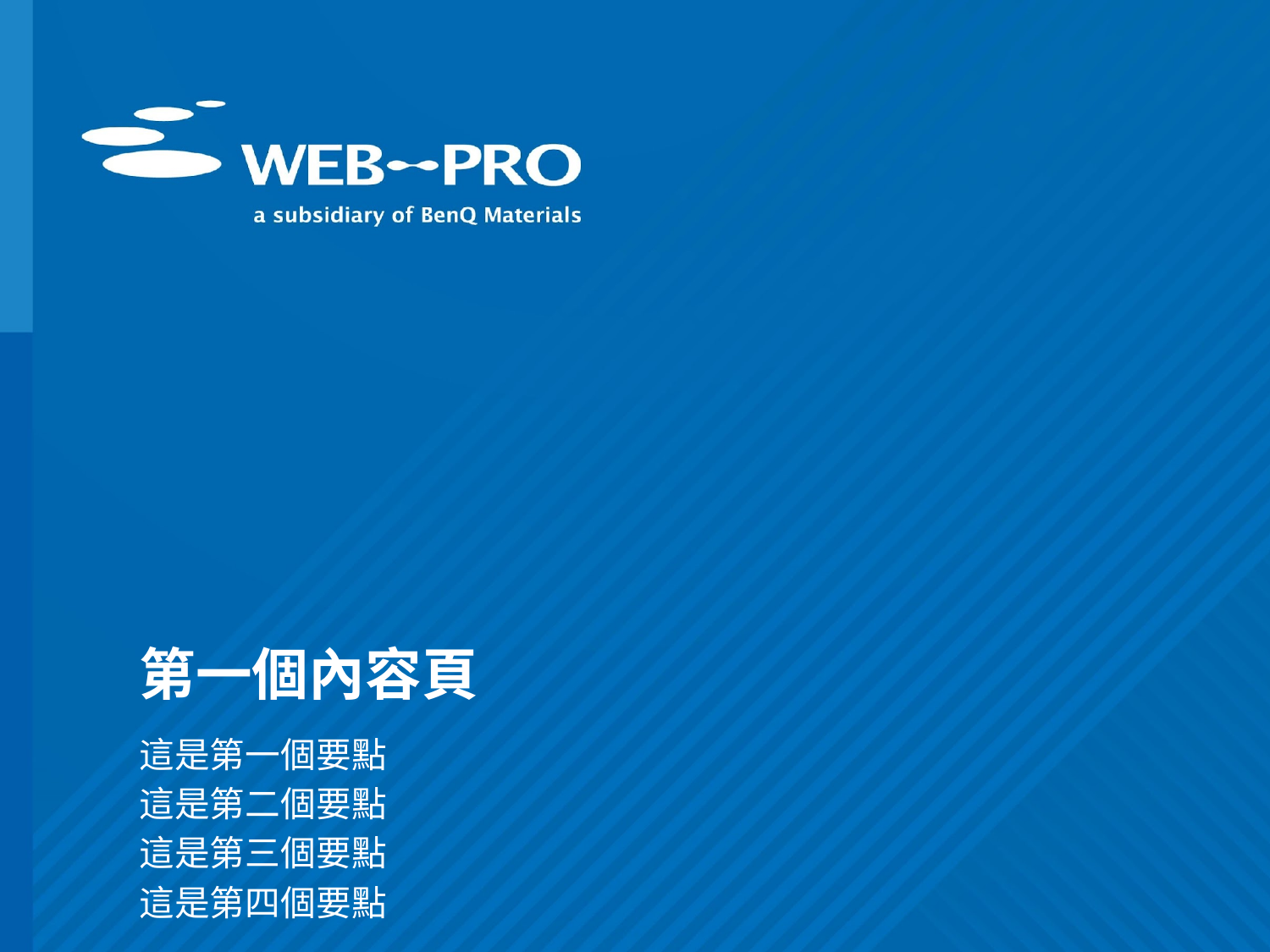

第一個內容頁
這是第一個要點
這是第二個要點
這是第三個要點
這是第四個要點